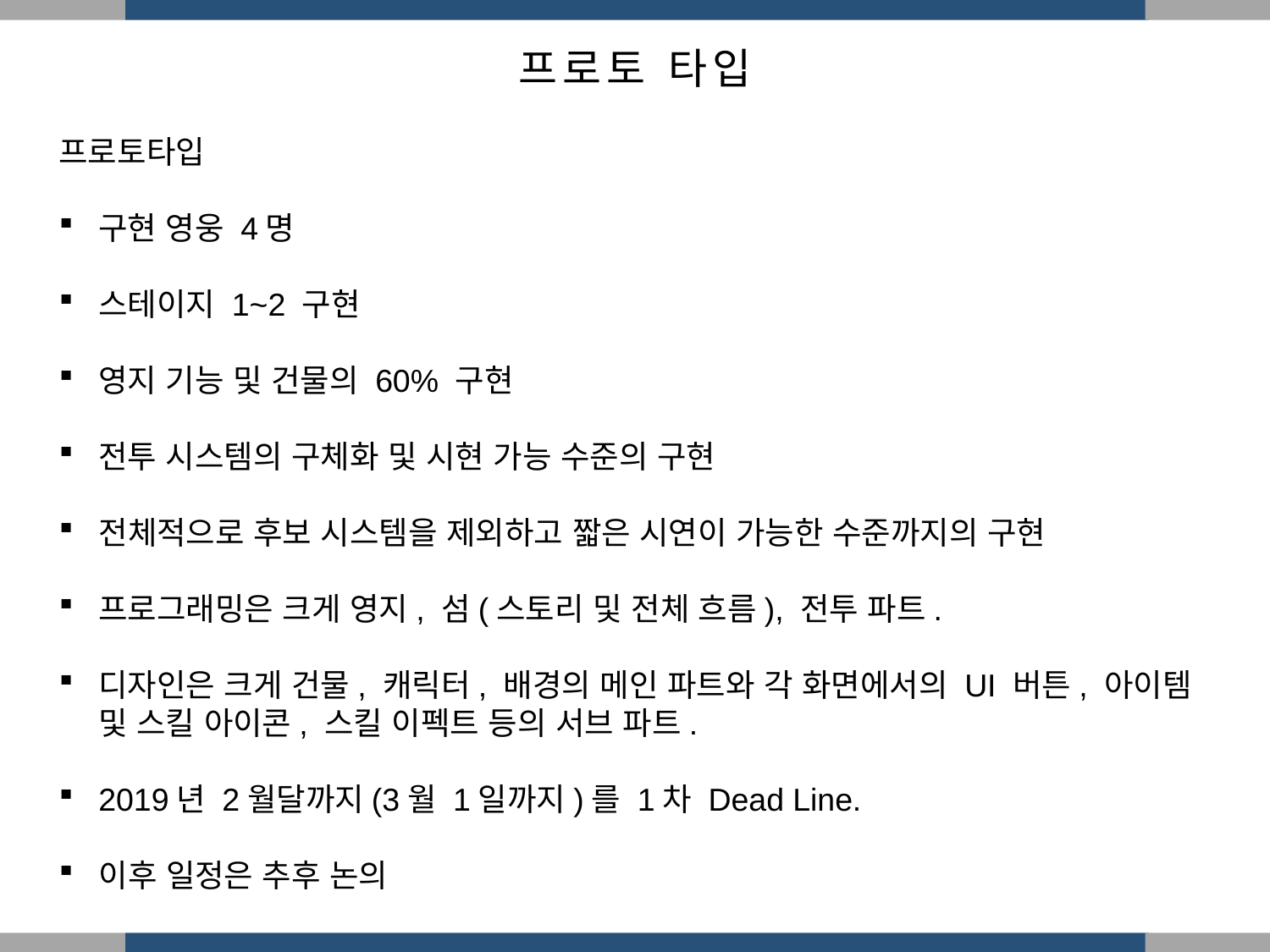

프로토 타입
프로토타입

구현 영웅 4명

스테이지 1~2 구현

영지 기능 및 건물의 60% 구현

전투 시스템의 구체화 및 시현 가능 수준의 구현

전체적으로 후보 시스템을 제외하고 짧은 시연이 가능한 수준까지의 구현

프로그래밍은 크게 영지, 섬(스토리 및 전체 흐름), 전투 파트.

디자인은 크게 건물, 캐릭터, 배경의 메인 파트와 각 화면에서의 UI 버튼, 아이템 및 스킬 아이콘, 스킬 이펙트 등의 서브 파트.

2019년 2월달까지(3월 1일까지)를 1차 Dead Line.

이후 일정은 추후 논의